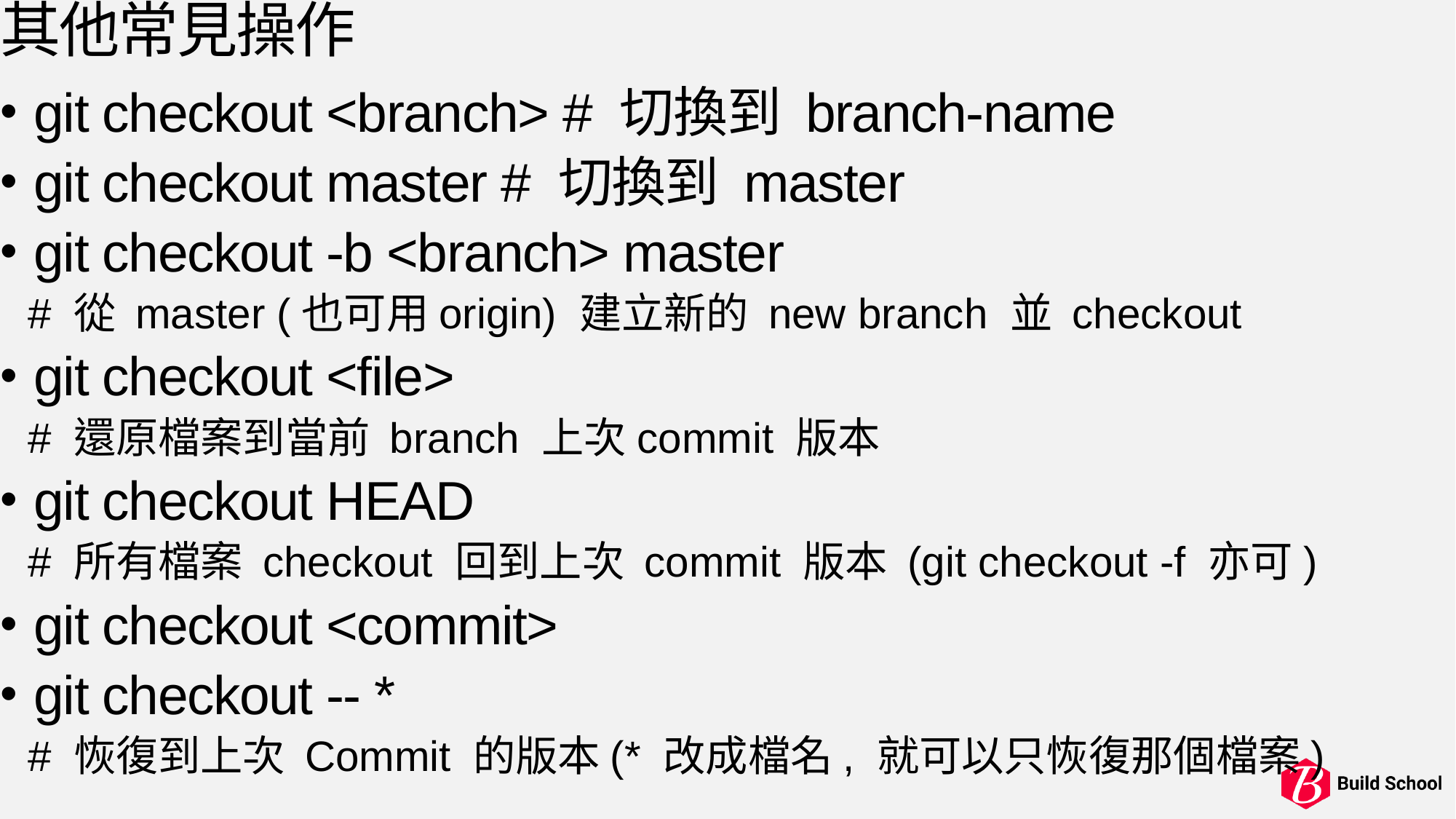

# 其他常見操作
git checkout <branch> # 切換到 branch-name
git checkout master # 切換到 master
git checkout -b <branch> master
# 從 master (也可用origin) 建立新的 new branch 並 checkout
git checkout <file>
# 還原檔案到當前 branch 上次commit 版本
git checkout HEAD
# 所有檔案 checkout 回到上次 commit 版本 (git checkout -f 亦可)
git checkout <commit>
git checkout -- *
# 恢復到上次 Commit 的版本(* 改成檔名, 就可以只恢復那個檔案)